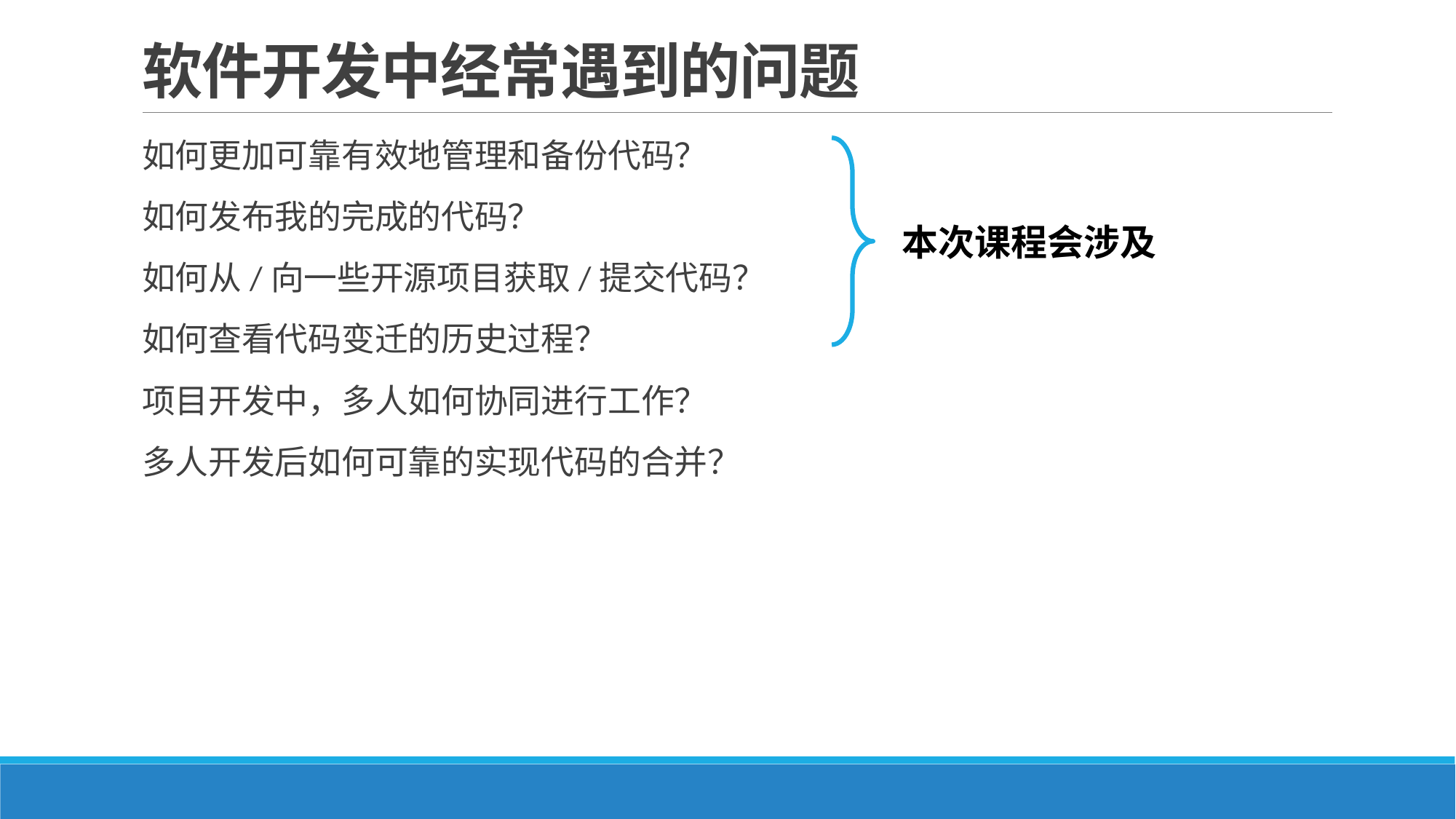

# 软件开发中经常遇到的问题
如何更加可靠有效地管理和备份代码？
如何发布我的完成的代码？
如何从/向一些开源项目获取/提交代码？
如何查看代码变迁的历史过程？
项目开发中，多人如何协同进行工作？
多人开发后如何可靠的实现代码的合并？

本次课程会涉及